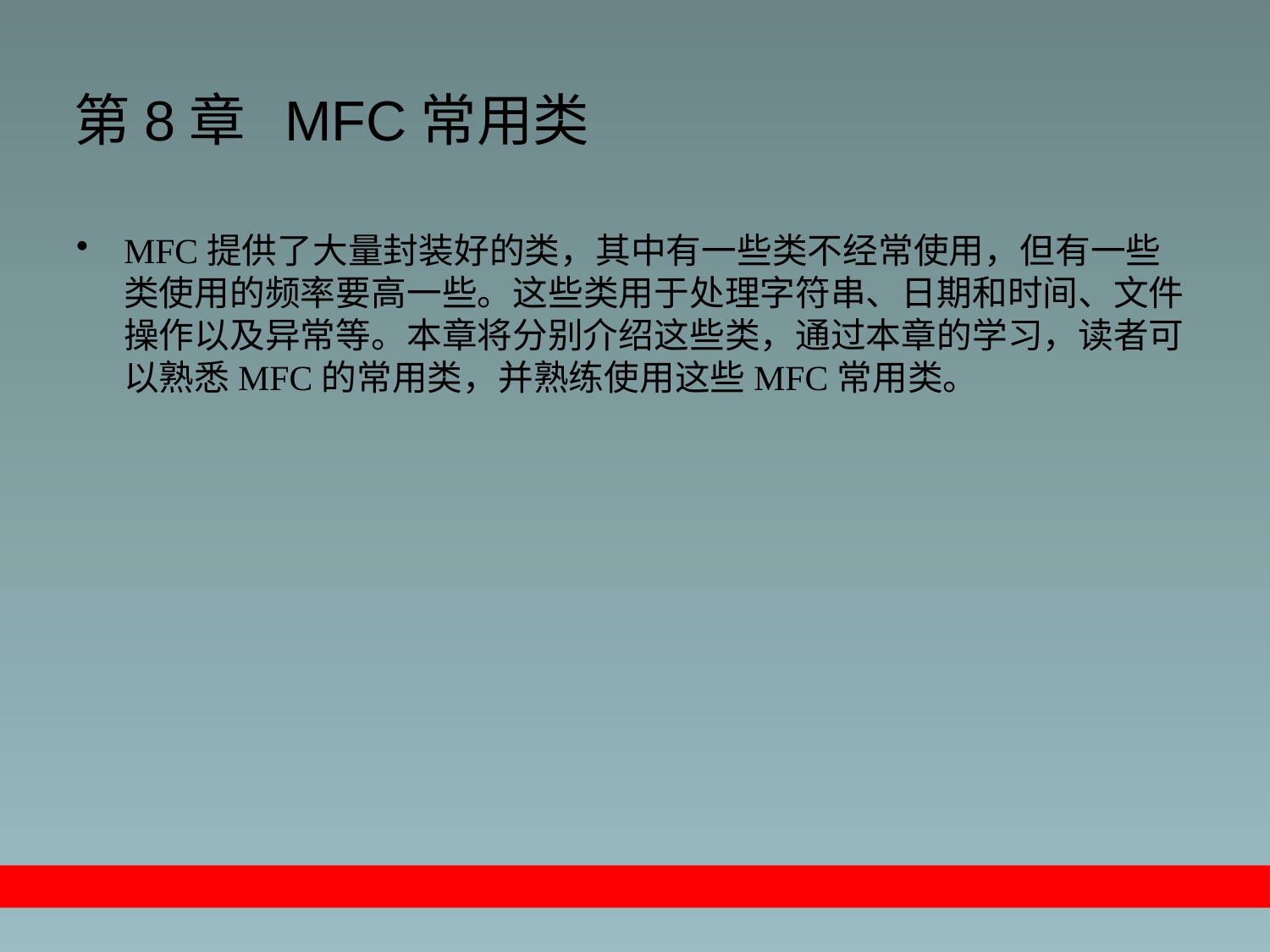

# 第8章  MFC常用类
MFC提供了大量封装好的类，其中有一些类不经常使用，但有一些类使用的频率要高一些。这些类用于处理字符串、日期和时间、文件操作以及异常等。本章将分别介绍这些类，通过本章的学习，读者可以熟悉MFC的常用类，并熟练使用这些MFC常用类。